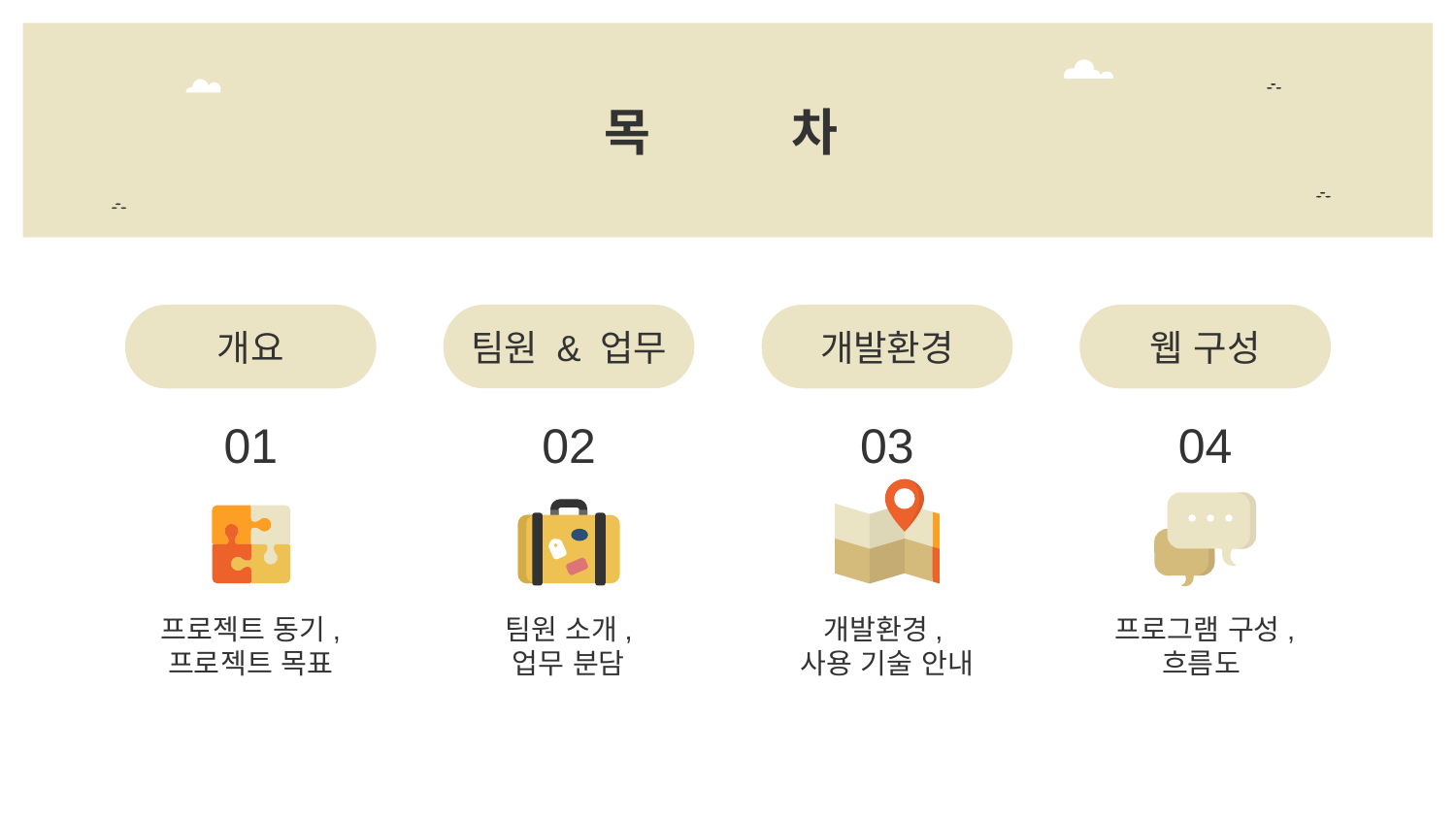

# 목          차

개요
팀원 & 업무
개발환경
웹 구성
01
02
03
04

프로젝트 동기,
프로젝트 목표
팀원 소개,
업무 분담
개발환경,
사용 기술 안내
프로그램 구성,
흐름도